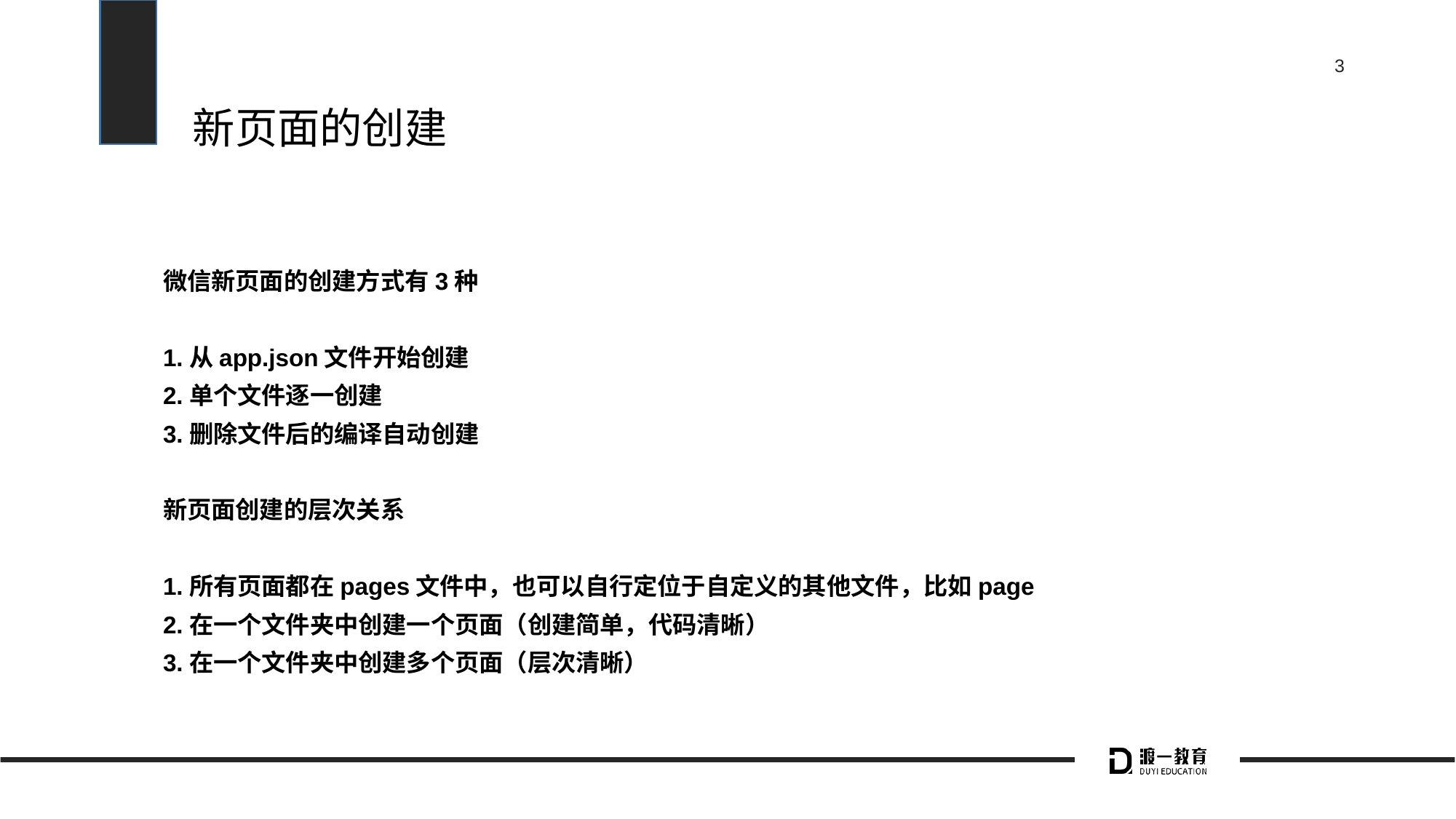

# 新页面的创建

微信新页面的创建方式有3种

1.从app.json文件开始创建
2.单个文件逐一创建
3.删除文件后的编译自动创建

新页面创建的层次关系

1.所有页面都在pages文件中，也可以自行定位于自定义的其他文件，比如page
2.在一个文件夹中创建一个页面（创建简单，代码清晰）
3.在一个文件夹中创建多个页面（层次清晰）